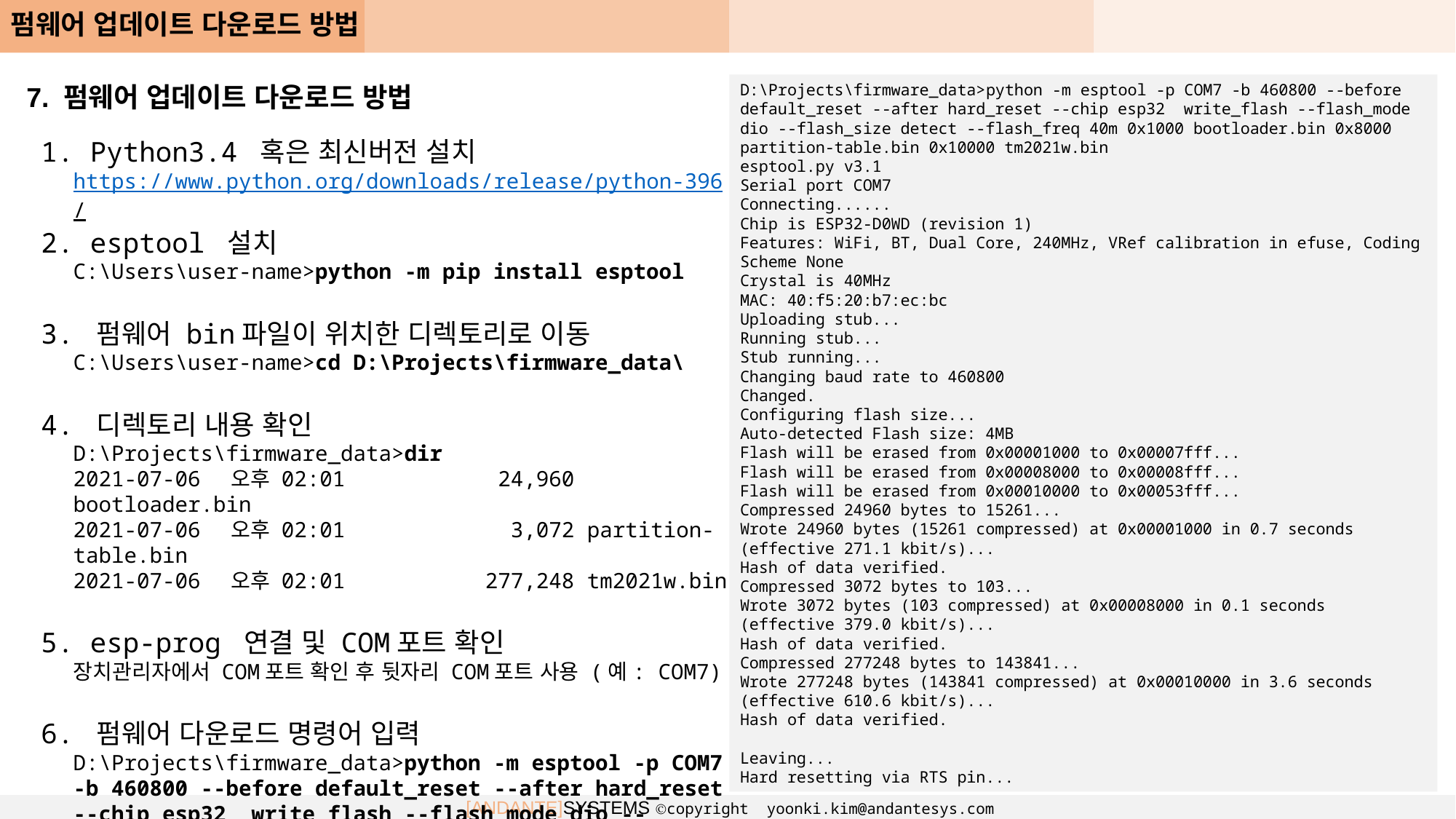

펌웨어 업데이트 다운로드 방법
7. 펌웨어 업데이트 다운로드 방법
D:\Projects\firmware_data>python -m esptool -p COM7 -b 460800 --before default_reset --after hard_reset --chip esp32  write_flash --flash_mode dio --flash_size detect --flash_freq 40m 0x1000 bootloader.bin 0x8000 partition-table.bin 0x10000 tm2021w.bin
esptool.py v3.1
Serial port COM7
Connecting......
Chip is ESP32-D0WD (revision 1)
Features: WiFi, BT, Dual Core, 240MHz, VRef calibration in efuse, Coding Scheme None
Crystal is 40MHz
MAC: 40:f5:20:b7:ec:bc
Uploading stub...
Running stub...
Stub running...
Changing baud rate to 460800
Changed.
Configuring flash size...
Auto-detected Flash size: 4MB
Flash will be erased from 0x00001000 to 0x00007fff...
Flash will be erased from 0x00008000 to 0x00008fff...
Flash will be erased from 0x00010000 to 0x00053fff...
Compressed 24960 bytes to 15261...
Wrote 24960 bytes (15261 compressed) at 0x00001000 in 0.7 seconds (effective 271.1 kbit/s)...
Hash of data verified.
Compressed 3072 bytes to 103...
Wrote 3072 bytes (103 compressed) at 0x00008000 in 0.1 seconds (effective 379.0 kbit/s)...
Hash of data verified.
Compressed 277248 bytes to 143841...
Wrote 277248 bytes (143841 compressed) at 0x00010000 in 3.6 seconds (effective 610.6 kbit/s)...
Hash of data verified.

Leaving...
Hard resetting via RTS pin...
1. Python3.4 혹은 최신버전 설치
https://www.python.org/downloads/release/python-396/
2. esptool 설치
C:\Users\user-name>python -m pip install esptool

3. 펌웨어 bin파일이 위치한 디렉토리로 이동
C:\Users\user-name>cd D:\Projects\firmware_data\

4. 디렉토리 내용 확인
D:\Projects\firmware_data>dir
2021-07-06  오후 02:01            24,960 bootloader.bin
2021-07-06  오후 02:01             3,072 partition-table.bin
2021-07-06  오후 02:01           277,248 tm2021w.bin

5. esp-prog 연결 및 COM포트 확인
장치관리자에서 COM포트 확인 후 뒷자리 COM포트 사용 (예: COM7)

6. 펌웨어 다운로드 명령어 입력
D:\Projects\firmware_data>python -m esptool -p COM7 -b 460800 --before default_reset --after hard_reset --chip esp32  write_flash --flash_mode dio --flash_size detect --flash_freq 40m 0x1000 bootloader.bin 0x8000 partition-table.bin 0x10000 tm2021w.bin